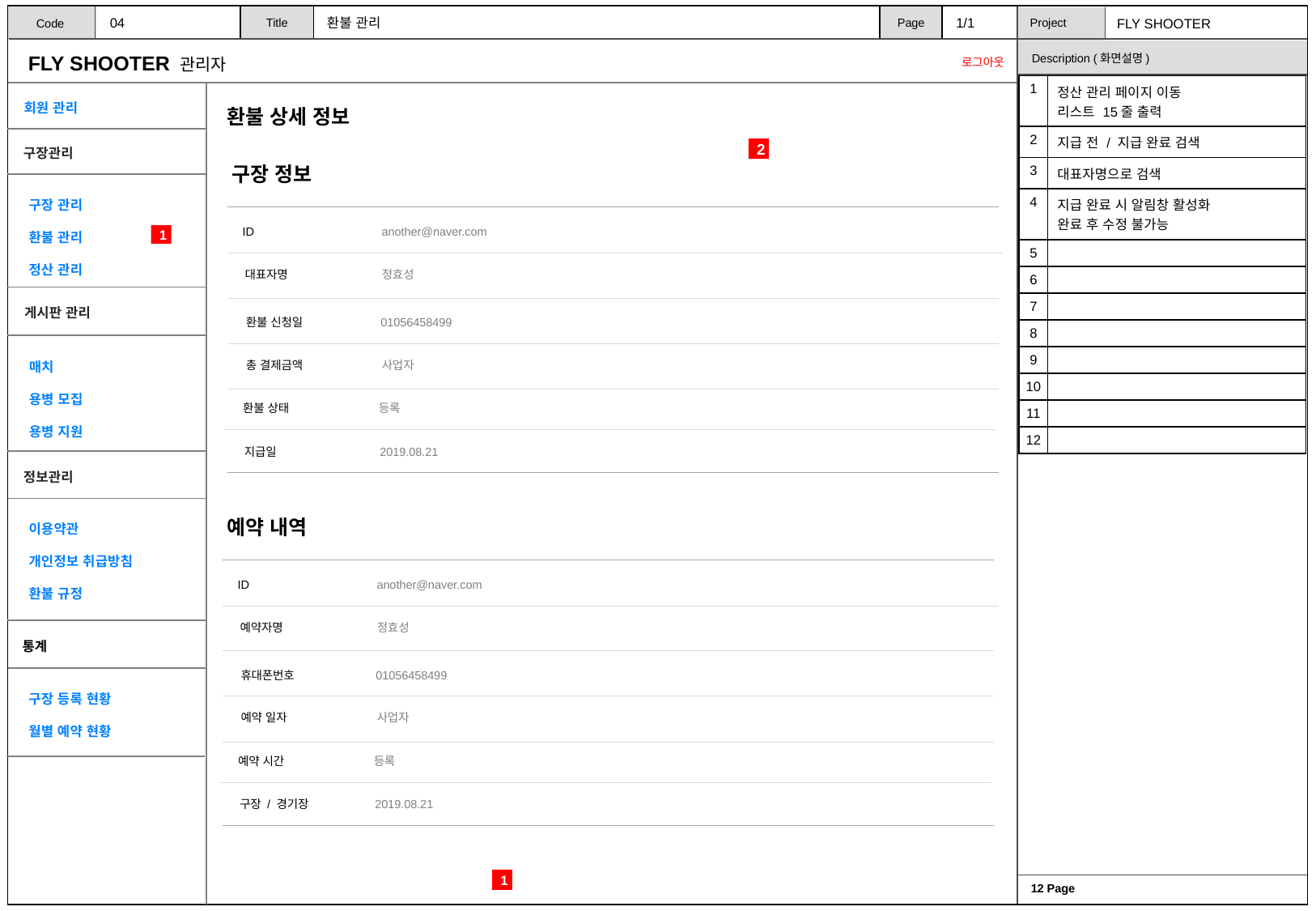

04
환불 관리
1/1
| 1 | 정산 관리 페이지 이동 리스트 15줄 출력 |
| --- | --- |
| 2 | 지급 전 / 지급 완료 검색 |
| 3 | 대표자명으로 검색 |
| 4 | 지급 완료 시 알림창 활성화 완료 후 수정 불가능 |
| 5 |  |
| 6 |  |
| 7 |  |
| 8 |  |
| 9 |  |
| 10 |  |
| 11 |  |
| 12 |  |
환불 상세 정보

2
구장 정보
another@naver.com
ID
1
정효성
대표자명
01056458499
환불 신청일
사업자
총 결제금액
등록
환불 상태
2019.08.21
지급일
예약 내역
another@naver.com
ID
정효성
예약자명
01056458499
휴대폰번호
사업자
예약 일자
등록
예약 시간
2019.08.21
구장 / 경기장
1